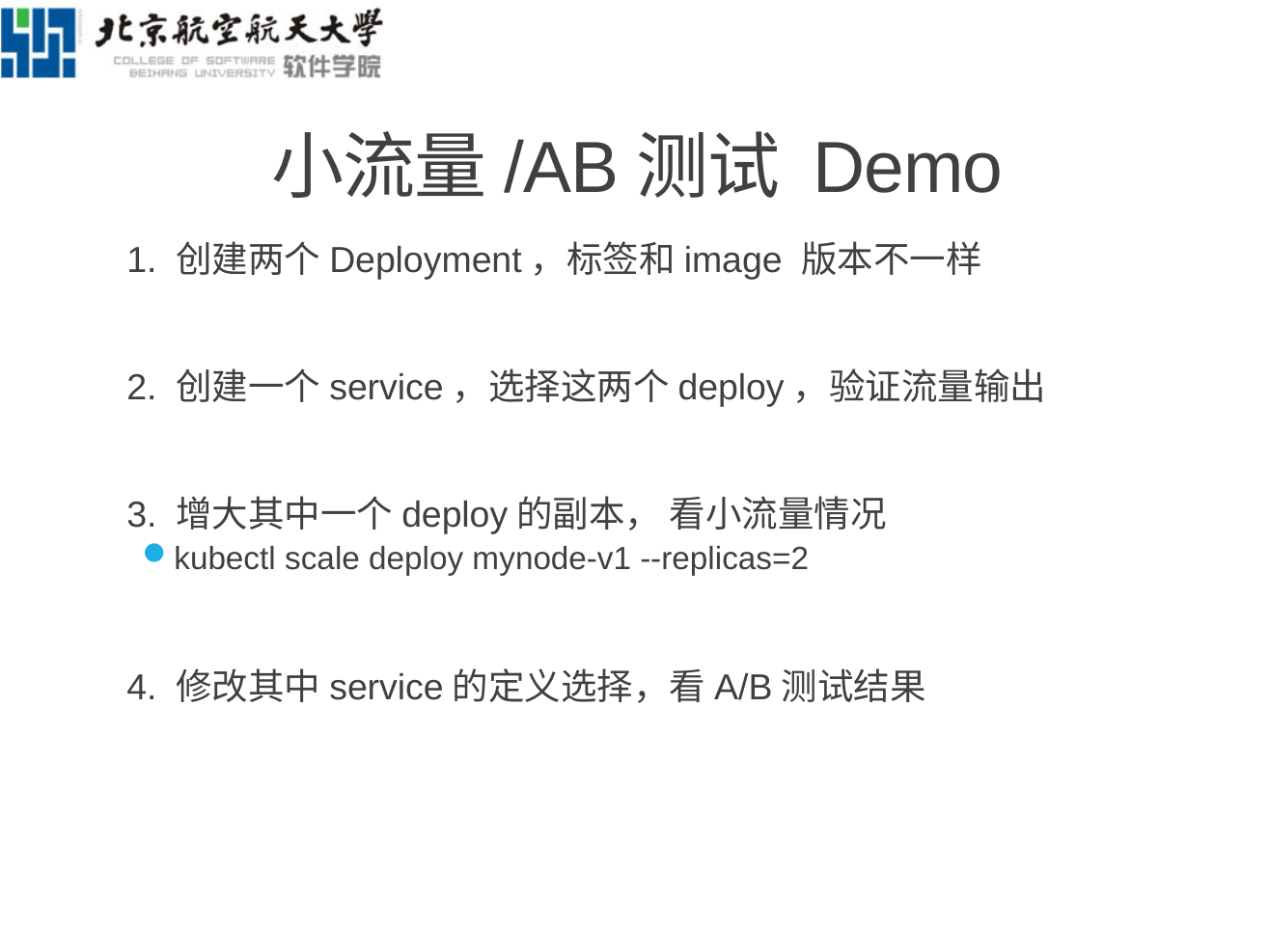

# 小流量/AB测试 Demo
1. 创建两个Deployment，标签和image 版本不一样

2. 创建一个service，选择这两个deploy，验证流量输出

3. 增大其中一个deploy的副本， 看小流量情况
kubectl scale deploy mynode-v1 --replicas=2

4. 修改其中service的定义选择，看A/B测试结果